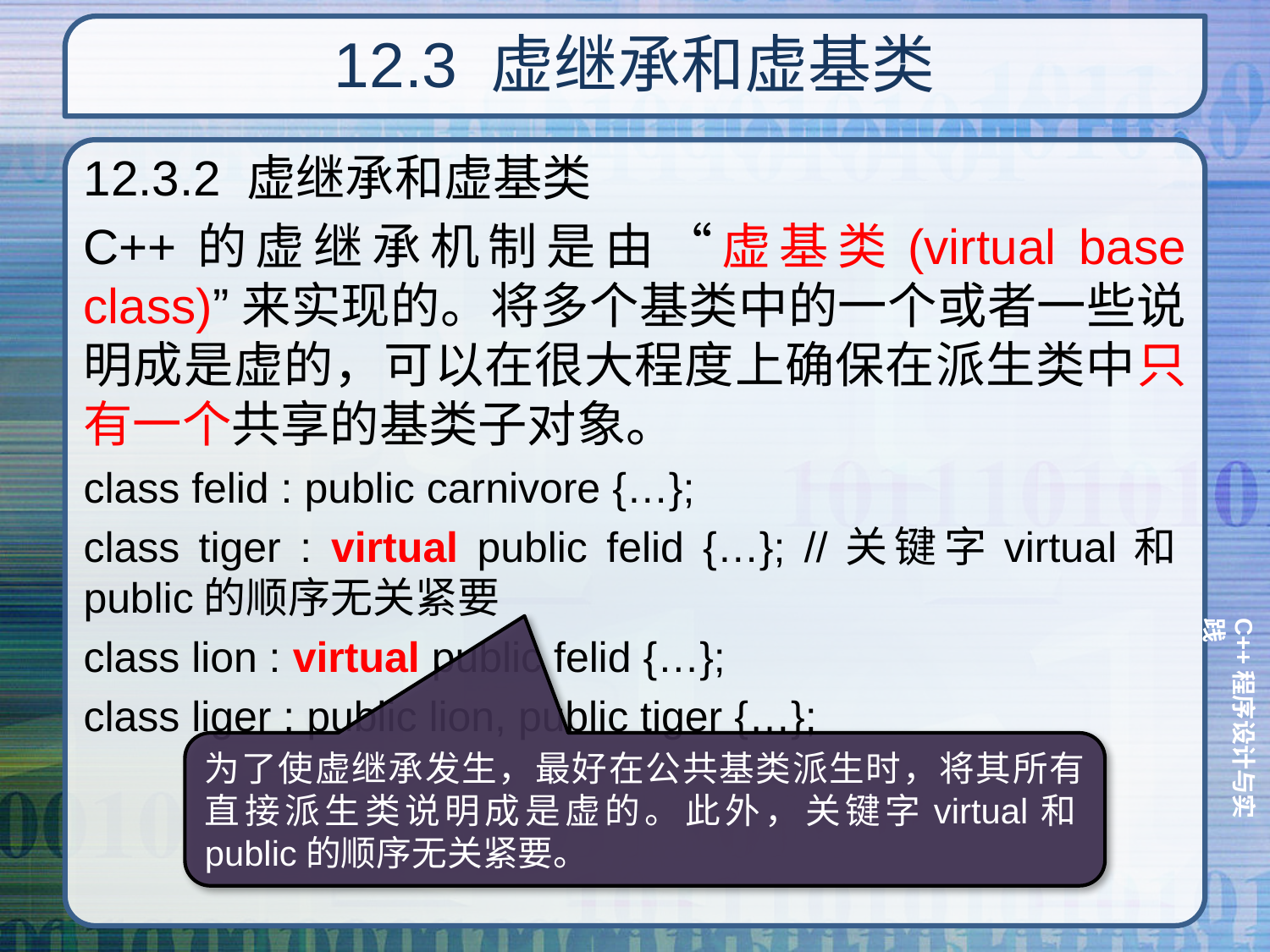

# 12.3 虚继承和虚基类
12.3.2 虚继承和虚基类
C++的虚继承机制是由“虚基类(virtual base class)”来实现的。将多个基类中的一个或者一些说明成是虚的，可以在很大程度上确保在派生类中只有一个共享的基类子对象。
class felid : public carnivore {…};
class tiger : virtual public felid {…}; //关键字virtual和public的顺序无关紧要
class lion : virtual public felid {…};
class liger : public lion, public tiger {…};
为了使虚继承发生，最好在公共基类派生时，将其所有直接派生类说明成是虚的。此外，关键字virtual和public的顺序无关紧要。